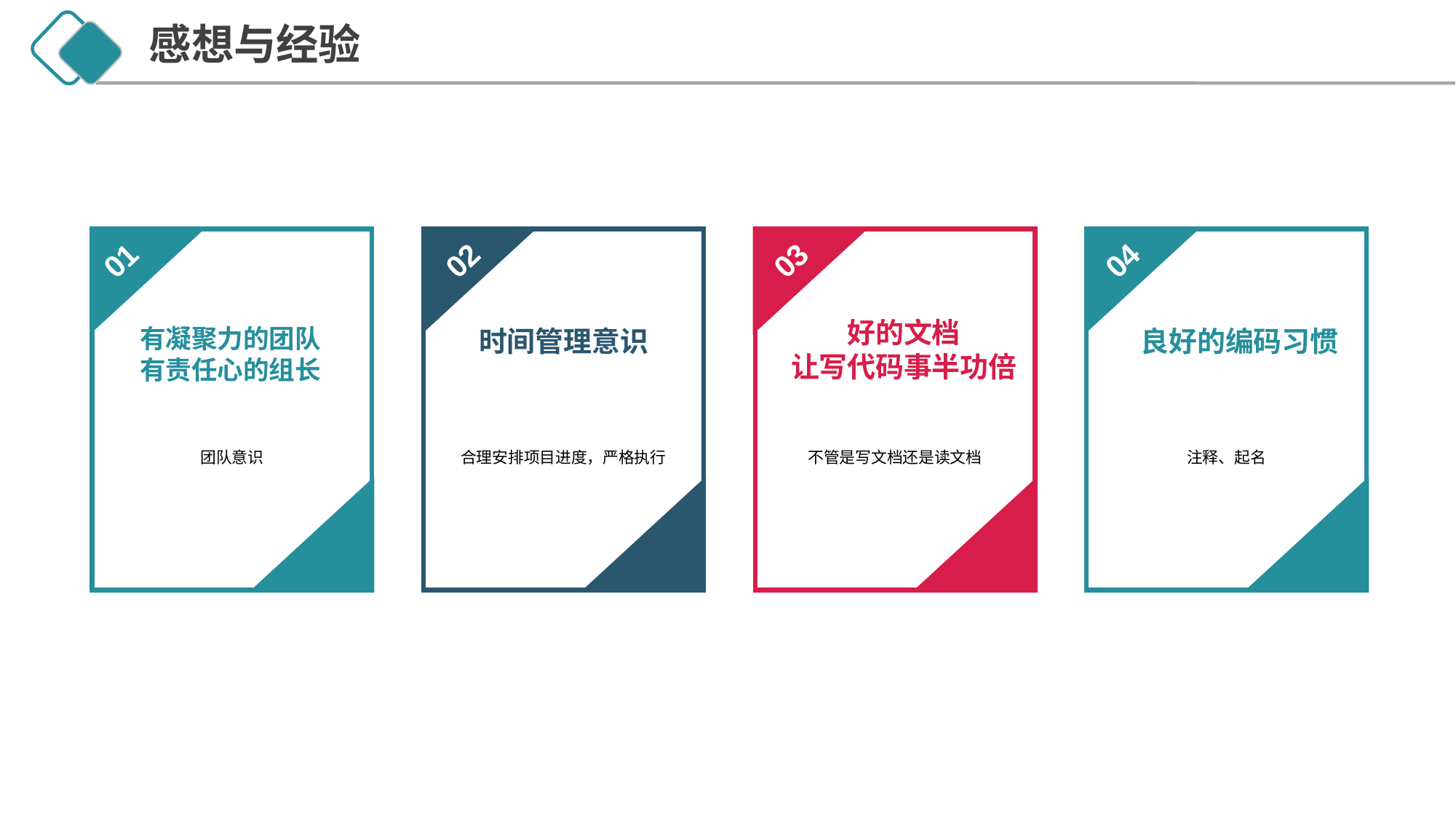

感想与经验

团队意识
01
有凝聚力的团队
有责任心的组长

合理安排项目进度，严格执行
02
时间管理意识

不管是写文档还是读文档
03
好的文档
让写代码事半功倍

注释、起名
04
良好的编码习惯